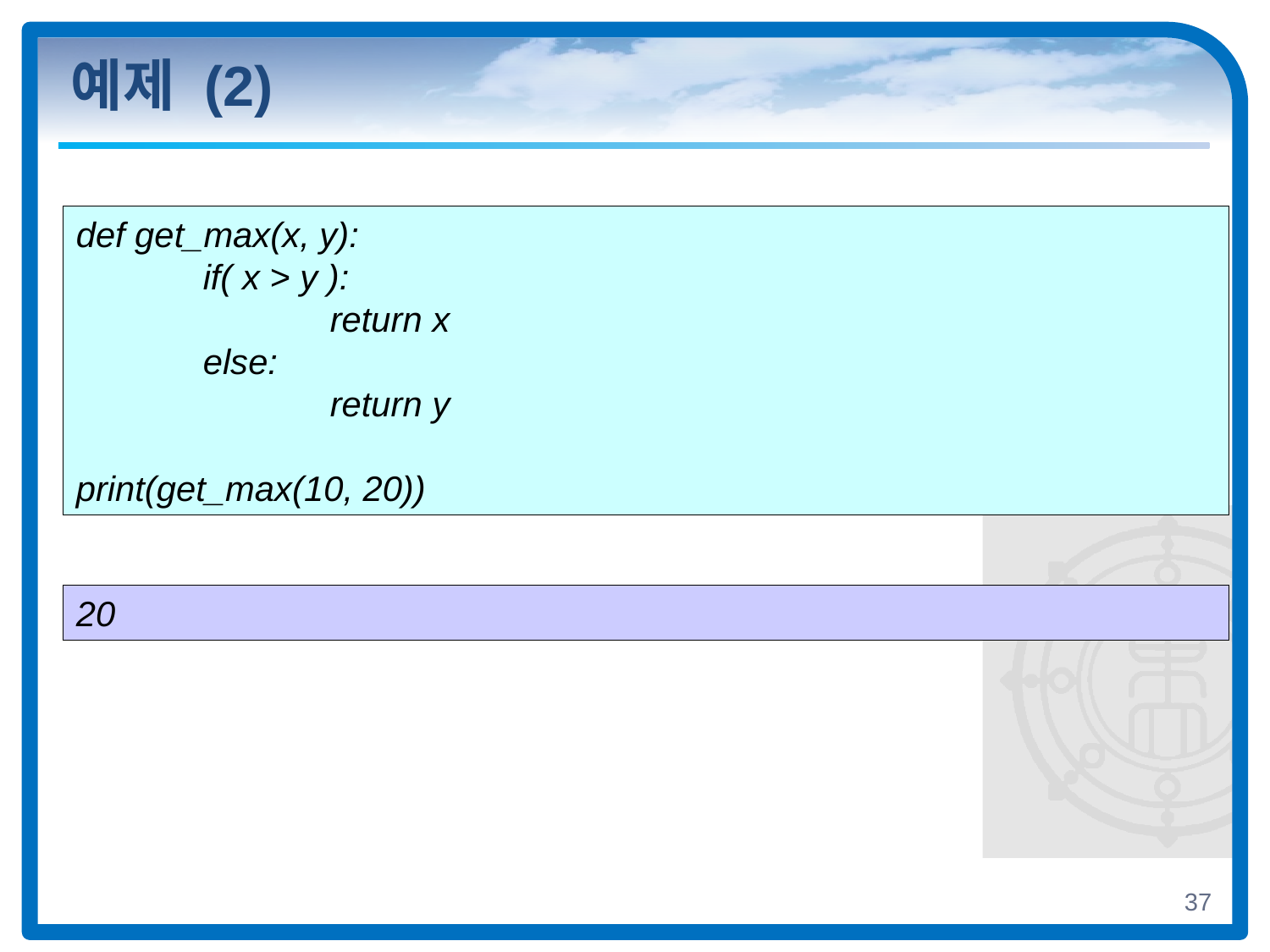

# 예제 (2)
def get_max(x, y):
	if( x > y ):
		return x
	else:
		return y

print(get_max(10, 20))
20
37